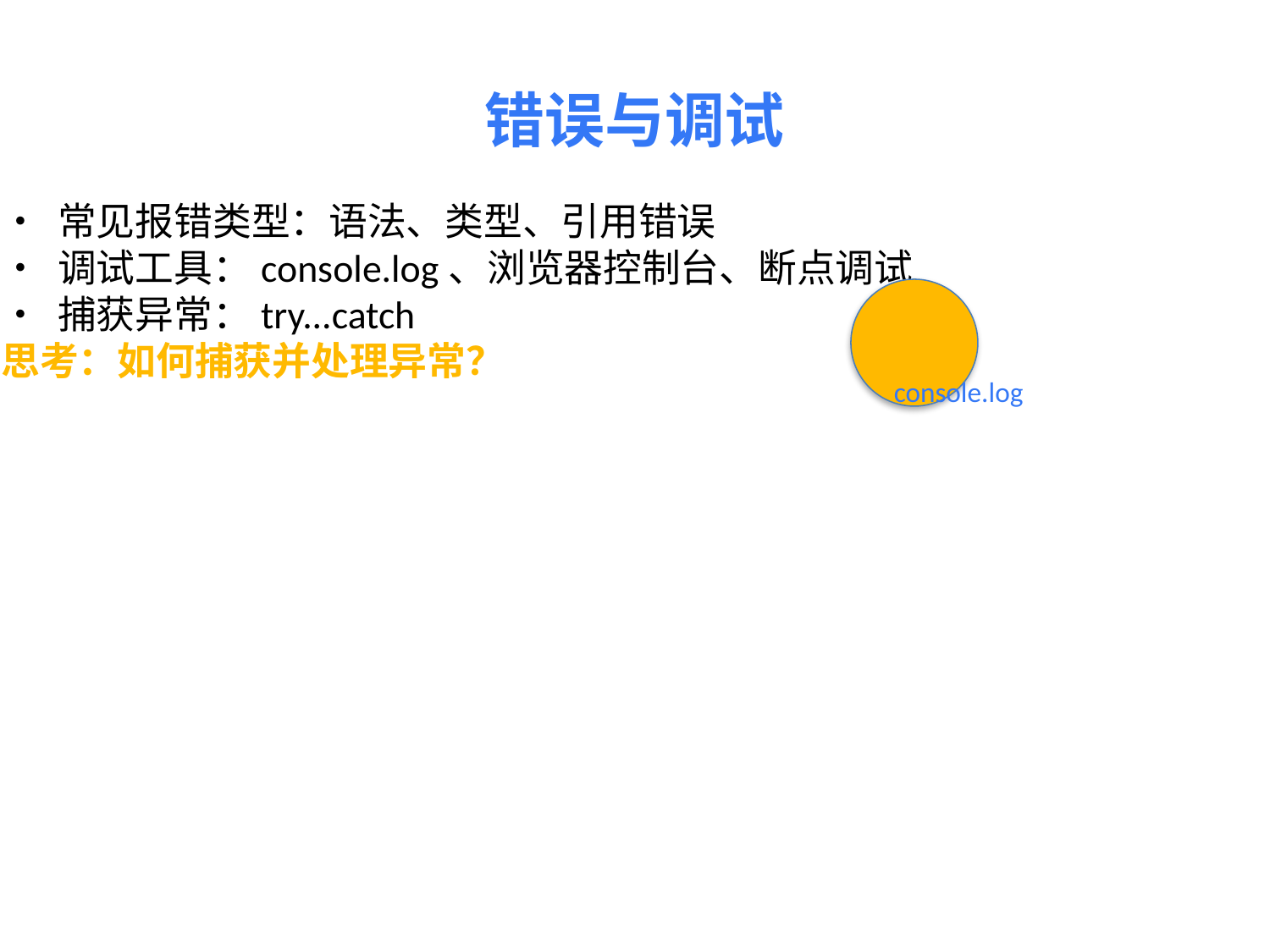

错误与调试

• 常见报错类型：语法、类型、引用错误
• 调试工具：console.log、浏览器控制台、断点调试
• 捕获异常：try...catch
思考：如何捕获并处理异常？

console.log